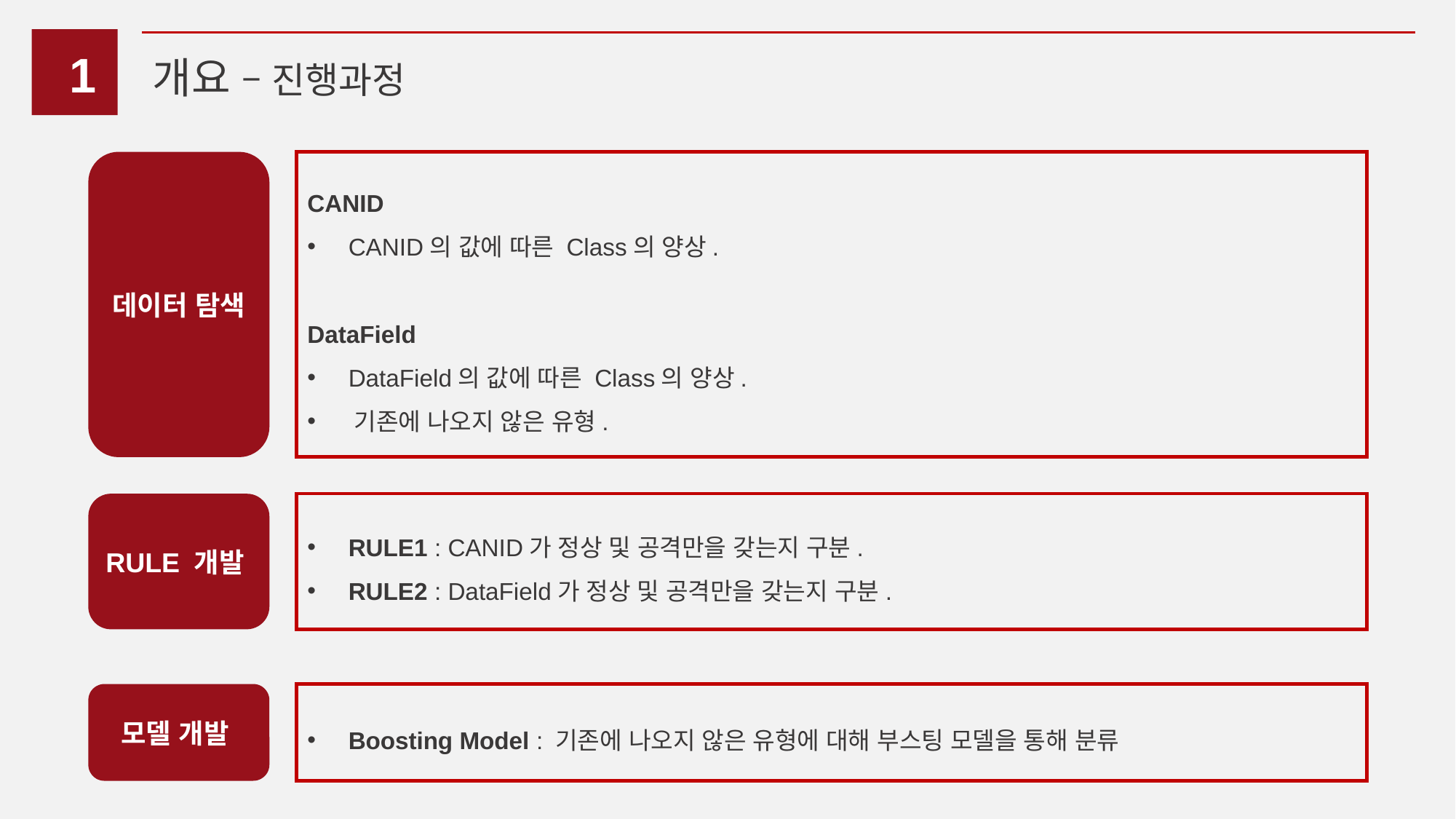

1
개요 – 진행과정
CANID
CANID의 값에 따른 Class의 양상.

DataField
 DataField의 값에 따른 Class의 양상.
 기존에 나오지 않은 유형.
데이터 탐색
RULE1 : CANID가 정상 및 공격만을 갖는지 구분.
RULE2 : DataField가 정상 및 공격만을 갖는지 구분.
RULE 개발
Boosting Model : 기존에 나오지 않은 유형에 대해 부스팅 모델을 통해 분류
모델 개발